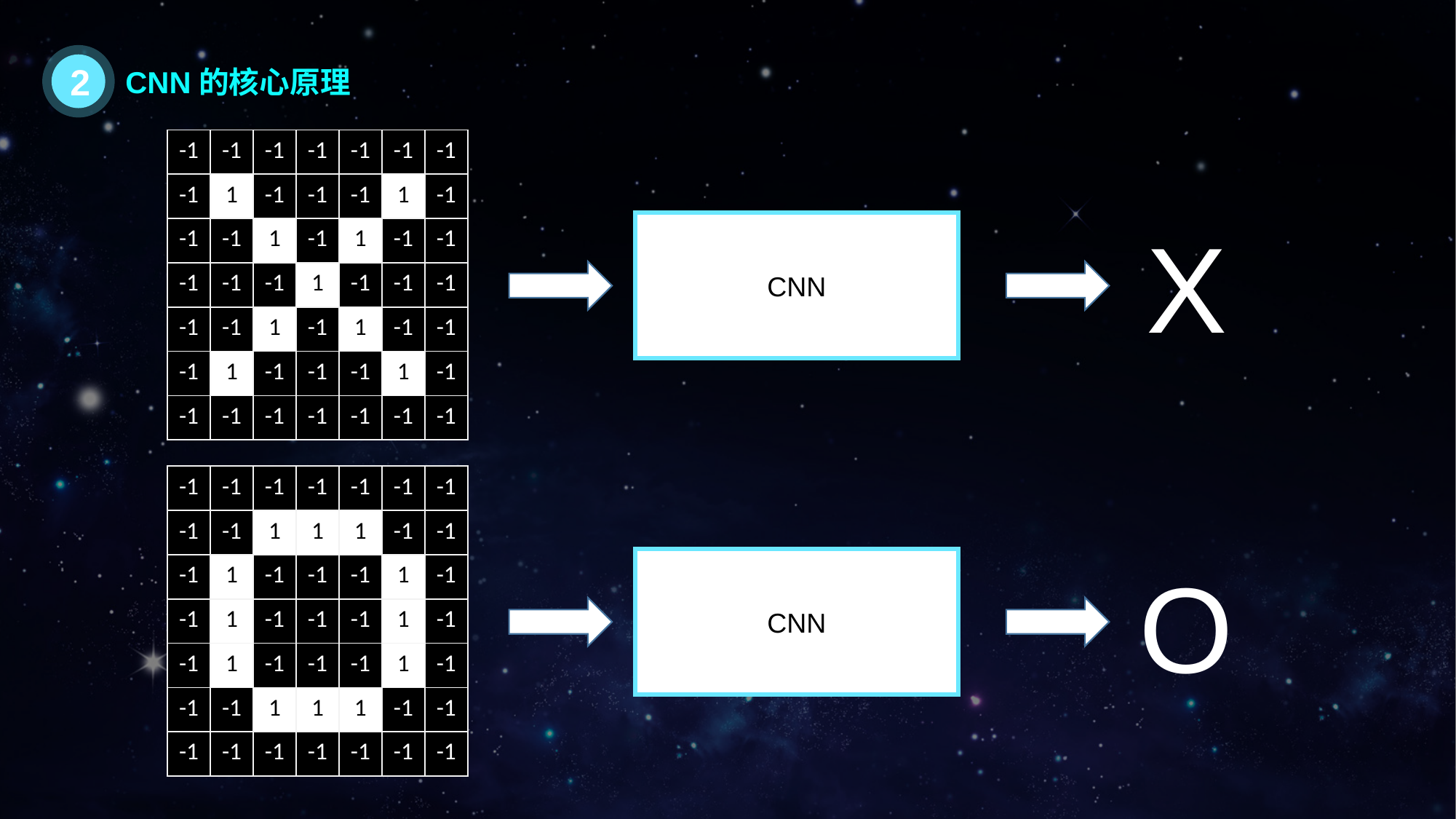

2
CNN的核心原理
| -1 | -1 | -1 | -1 | -1 | -1 | -1 |
| --- | --- | --- | --- | --- | --- | --- |
| -1 | 1 | -1 | -1 | -1 | 1 | -1 |
| -1 | -1 | 1 | -1 | 1 | -1 | -1 |
| -1 | -1 | -1 | 1 | -1 | -1 | -1 |
| -1 | -1 | 1 | -1 | 1 | -1 | -1 |
| -1 | 1 | -1 | -1 | -1 | 1 | -1 |
| -1 | -1 | -1 | -1 | -1 | -1 | -1 |
X
CNN

| -1 | -1 | -1 | -1 | -1 | -1 | -1 |
| --- | --- | --- | --- | --- | --- | --- |
| -1 | -1 | 1 | 1 | 1 | -1 | -1 |
| -1 | 1 | -1 | -1 | -1 | 1 | -1 |
| -1 | 1 | -1 | -1 | -1 | 1 | -1 |
| -1 | 1 | -1 | -1 | -1 | 1 | -1 |
| -1 | -1 | 1 | 1 | 1 | -1 | -1 |
| -1 | -1 | -1 | -1 | -1 | -1 | -1 |
O
CNN